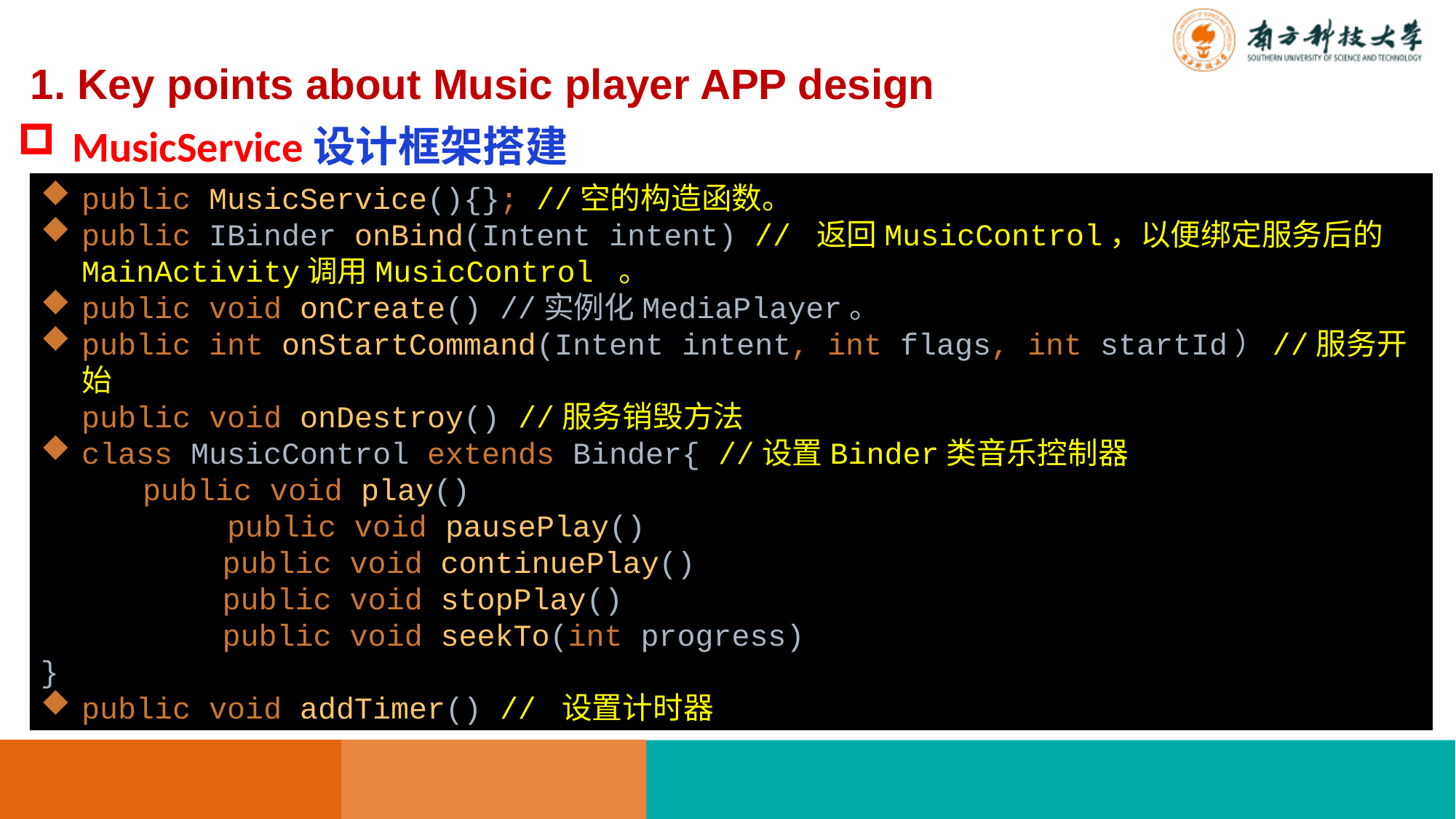

1. Key points about Music player APP design
MusicService设计框架搭建
public MusicService(){}; //空的构造函数。
public IBinder onBind(Intent intent) // 返回MusicControl，以便绑定服务后的MainActivity调用MusicControl 。
public void onCreate() //实例化MediaPlayer。
public int onStartCommand(Intent intent, int flags, int startId）//服务开始
public void onDestroy() //服务销毁方法
class MusicControl extends Binder{ //设置Binder类音乐控制器
        public void play()
        public void pausePlay()
          public void continuePlay()
          public void stopPlay()
          public void seekTo(int progress)
}
public void addTimer() // 设置计时器